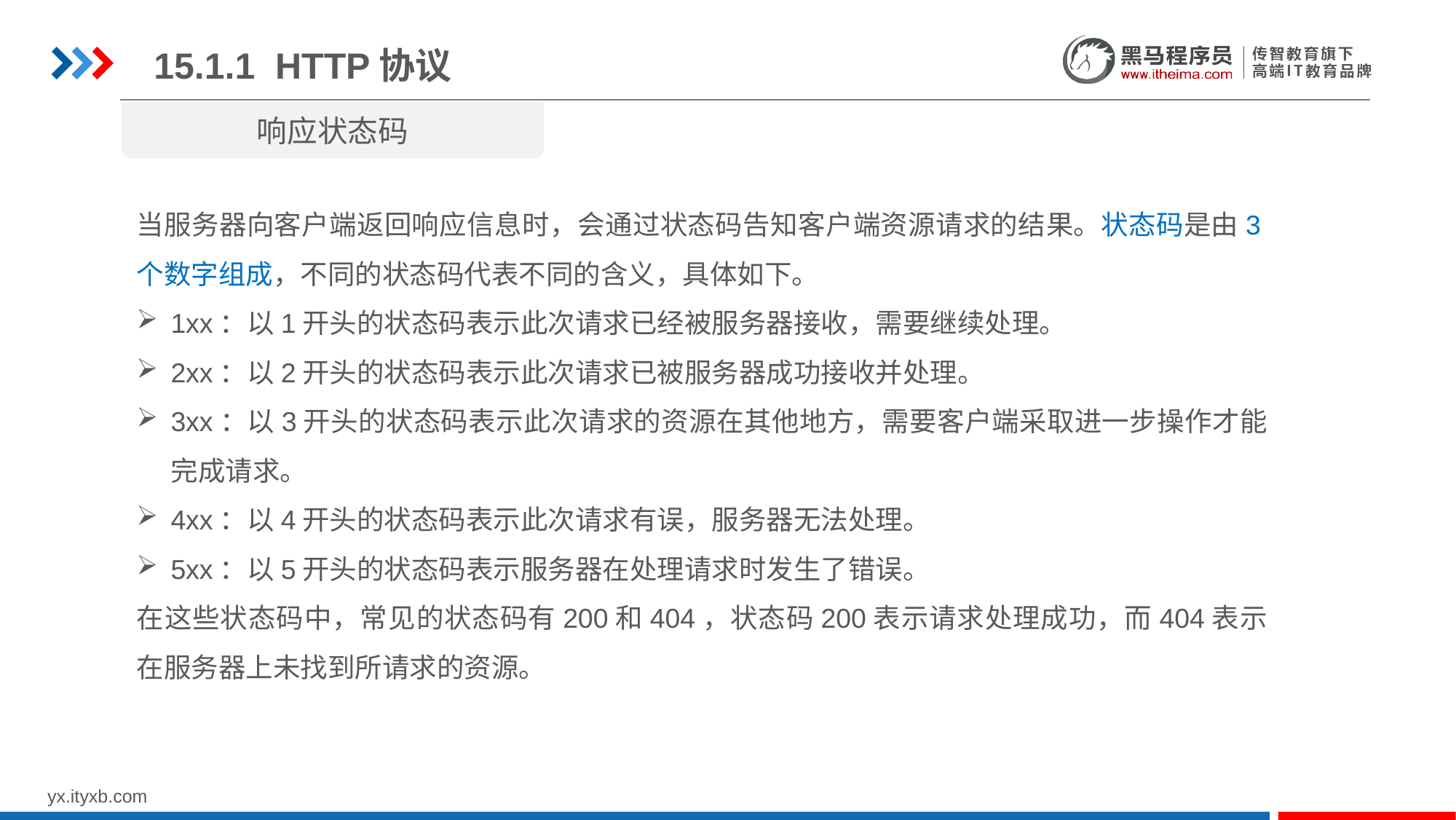

15.1.1  HTTP协议

响应状态码
当服务器向客户端返回响应信息时，会通过状态码告知客户端资源请求的结果。状态码是由3个数字组成，不同的状态码代表不同的含义，具体如下。
1xx：以1开头的状态码表示此次请求已经被服务器接收，需要继续处理。
2xx：以2开头的状态码表示此次请求已被服务器成功接收并处理。
3xx：以3开头的状态码表示此次请求的资源在其他地方，需要客户端采取进一步操作才能完成请求。
4xx：以4开头的状态码表示此次请求有误，服务器无法处理。
5xx：以5开头的状态码表示服务器在处理请求时发生了错误。
在这些状态码中，常见的状态码有200和404，状态码200表示请求处理成功，而404表示在服务器上未找到所请求的资源。